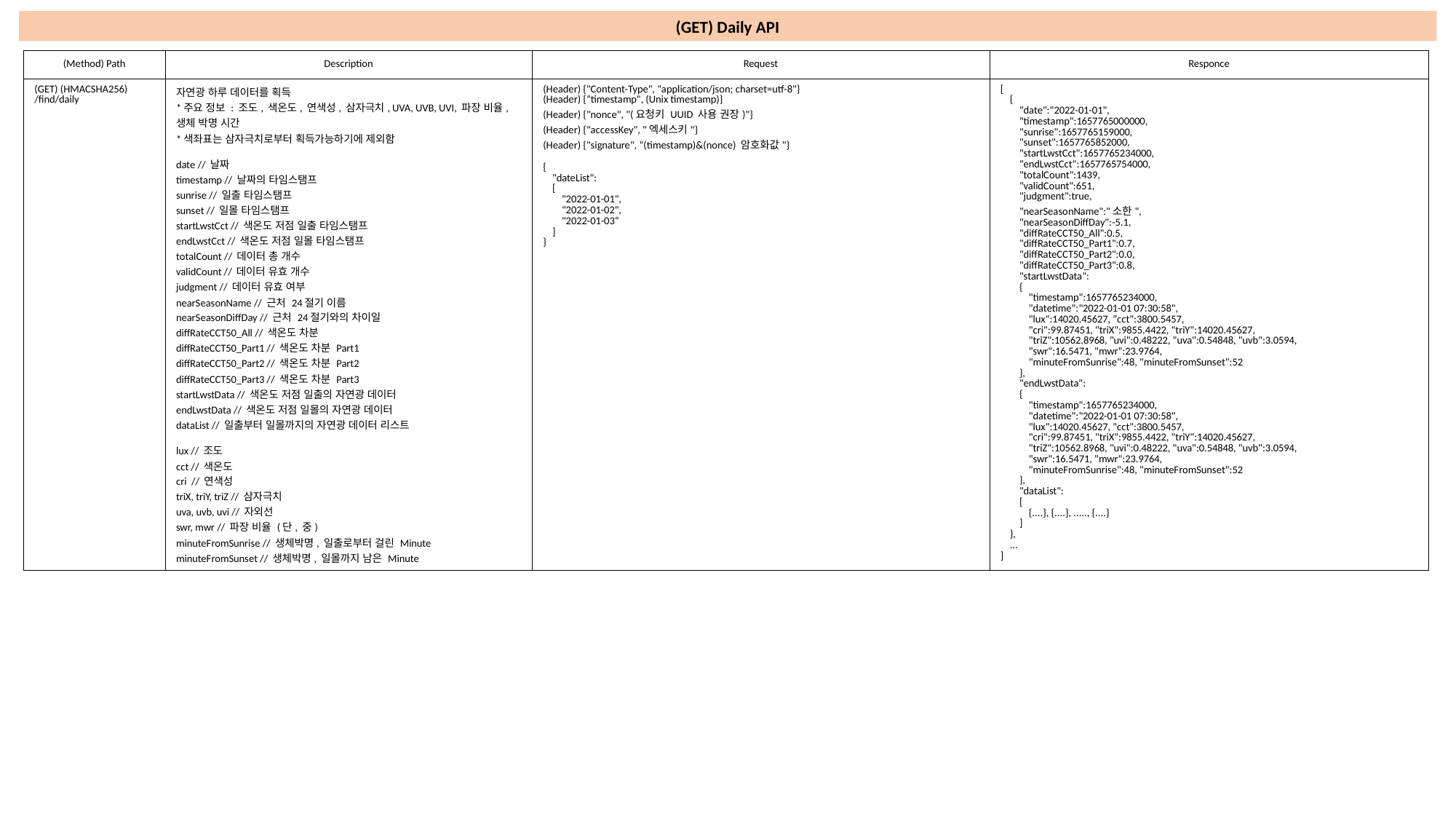

(GET) Daily API
| (Method) Path | Description | Request | Responce |
| --- | --- | --- | --- |
| (GET) (HMACSHA256) /find/daily | 자연광 하루 데이터를 획득 \*주요 정보 : 조도, 색온도, 연색성, 삼자극치, UVA, UVB, UVI, 파장 비율, 생체 박명 시간 \*색좌표는 삼자극치로부터 획득가능하기에 제외함 date // 날짜 timestamp // 날짜의 타임스탬프 sunrise // 일출 타임스탬프 sunset // 일몰 타임스탬프 startLwstCct // 색온도 저점 일출 타임스탬프 endLwstCct // 색온도 저점 일몰 타임스탬프 totalCount // 데이터 총 개수 validCount // 데이터 유효 개수 judgment // 데이터 유효 여부 nearSeasonName // 근처 24절기 이름 nearSeasonDiffDay // 근처 24절기와의 차이일 diffRateCCT50\_All // 색온도 차분 diffRateCCT50\_Part1 // 색온도 차분 Part1 diffRateCCT50\_Part2 // 색온도 차분 Part2 diffRateCCT50\_Part3 // 색온도 차분 Part3 startLwstData // 색온도 저점 일출의 자연광 데이터 endLwstData // 색온도 저점 일몰의 자연광 데이터 dataList // 일출부터 일몰까지의 자연광 데이터 리스트 lux // 조도 cct // 색온도 cri // 연색성 triX, triY, triZ // 삼자극치 uva, uvb, uvi // 자외선 swr, mwr // 파장 비율 (단, 중) minuteFromSunrise // 생체박명, 일출로부터 걸린 Minute minuteFromSunset // 생체박명, 일몰까지 남은 Minute | (Header) {"Content-Type", "application/json; charset=utf-8"} (Header) {“timestamp", (Unix timestamp)} (Header) {"nonce", "(요청키 UUID 사용 권장)"} (Header) {"accessKey", "엑세스키"} (Header) {"signature", “(timestamp)&(nonce) 암호화값"} { "dateList": [ "2022-01-01", "2022-01-02", "2022-01-03“ ] } | [ { "date":"2022-01-01", "timestamp":1657765000000, "sunrise":1657765159000, "sunset":1657765852000, "startLwstCct":1657765234000, "endLwstCct":1657765754000, "totalCount":1439, "validCount":651, "judgment":true, "nearSeasonName":"소한", "nearSeasonDiffDay":-5.1, "diffRateCCT50\_All":0.5, "diffRateCCT50\_Part1":0.7, "diffRateCCT50\_Part2":0.0, "diffRateCCT50\_Part3":0.8, "startLwstData": { "timestamp":1657765234000, "datetime":"2022-01-01 07:30:58", "lux":14020.45627, "cct":3800.5457, "cri":99.87451, "triX":9855.4422, "triY":14020.45627, "triZ":10562.8968, "uvi":0.48222, "uva":0.54848, "uvb":3.0594, "swr":16.5471, "mwr":23.9764, "minuteFromSunrise":48, "minuteFromSunset":52 }, "endLwstData": { "timestamp":1657765234000, "datetime":"2022-01-01 07:30:58", "lux":14020.45627, "cct":3800.5457, "cri":99.87451, "triX":9855.4422, "triY":14020.45627, "triZ":10562.8968, "uvi":0.48222, "uva":0.54848, "uvb":3.0594, "swr":16.5471, "mwr":23.9764, "minuteFromSunrise":48, "minuteFromSunset":52 }, "dataList": [ {....}, {....}, ....., {....} ] }, ... ] |